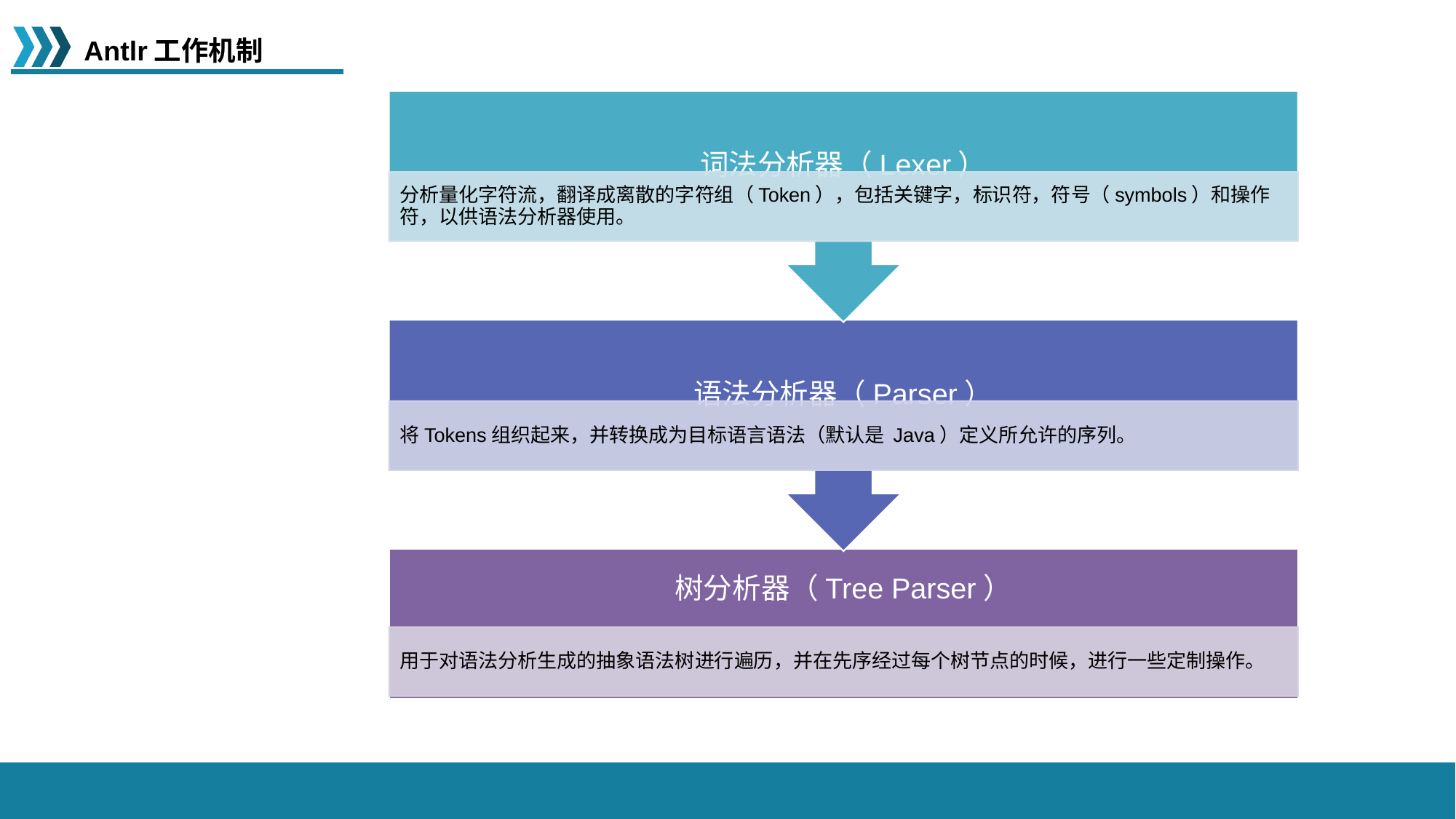

Antlr工作机制
树分析器（Tree Parser）
用于对语法分析生成的抽象语法树进行遍历，并在先序经过每个树节点的时候，进行一些定制操作。
语法分析器（Parser）
将Tokens组织起来，并转换成为目标语言语法（默认是 Java）定义所允许的序列。
词法分析器（Lexer）
分析量化字符流，翻译成离散的字符组（Token），包括关键字，标识符，符号（symbols）和操作符，以供语法分析器使用。